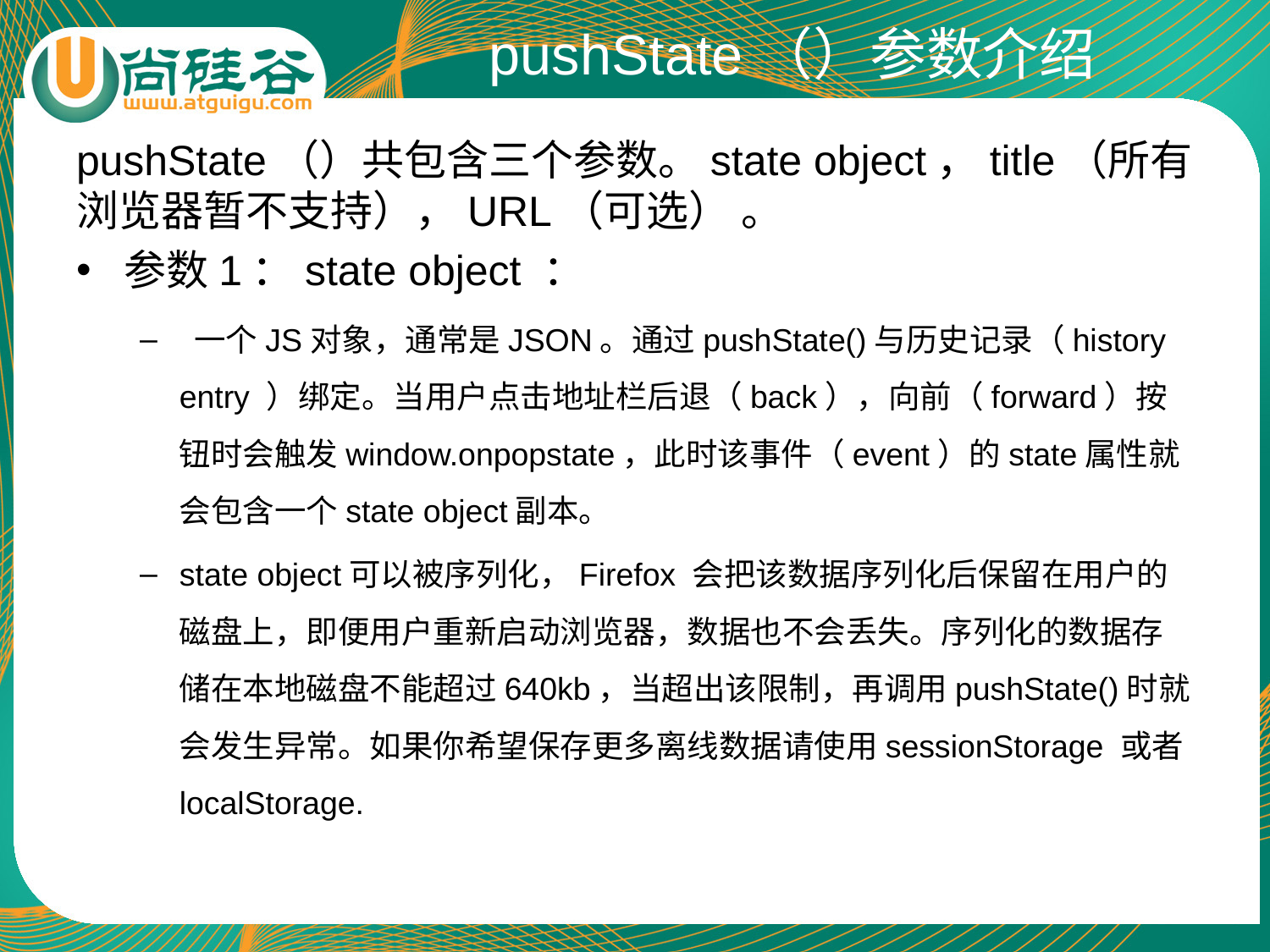

# pushState（）参数介绍
pushState（）共包含三个参数。state object，title（所有浏览器暂不支持），URL（可选） 。
参数1：state object ：
 一个JS对象，通常是JSON。通过pushState()与历史记录（history entry ）绑定。当用户点击地址栏后退（back），向前（forward）按钮时会触发window.onpopstate，此时该事件（event）的state属性就会包含一个state object副本。
state object可以被序列化，Firefox 会把该数据序列化后保留在用户的磁盘上，即便用户重新启动浏览器，数据也不会丢失。序列化的数据存储在本地磁盘不能超过640kb，当超出该限制，再调用pushState()时就会发生异常。如果你希望保存更多离线数据请使用sessionStorage 或者 localStorage.